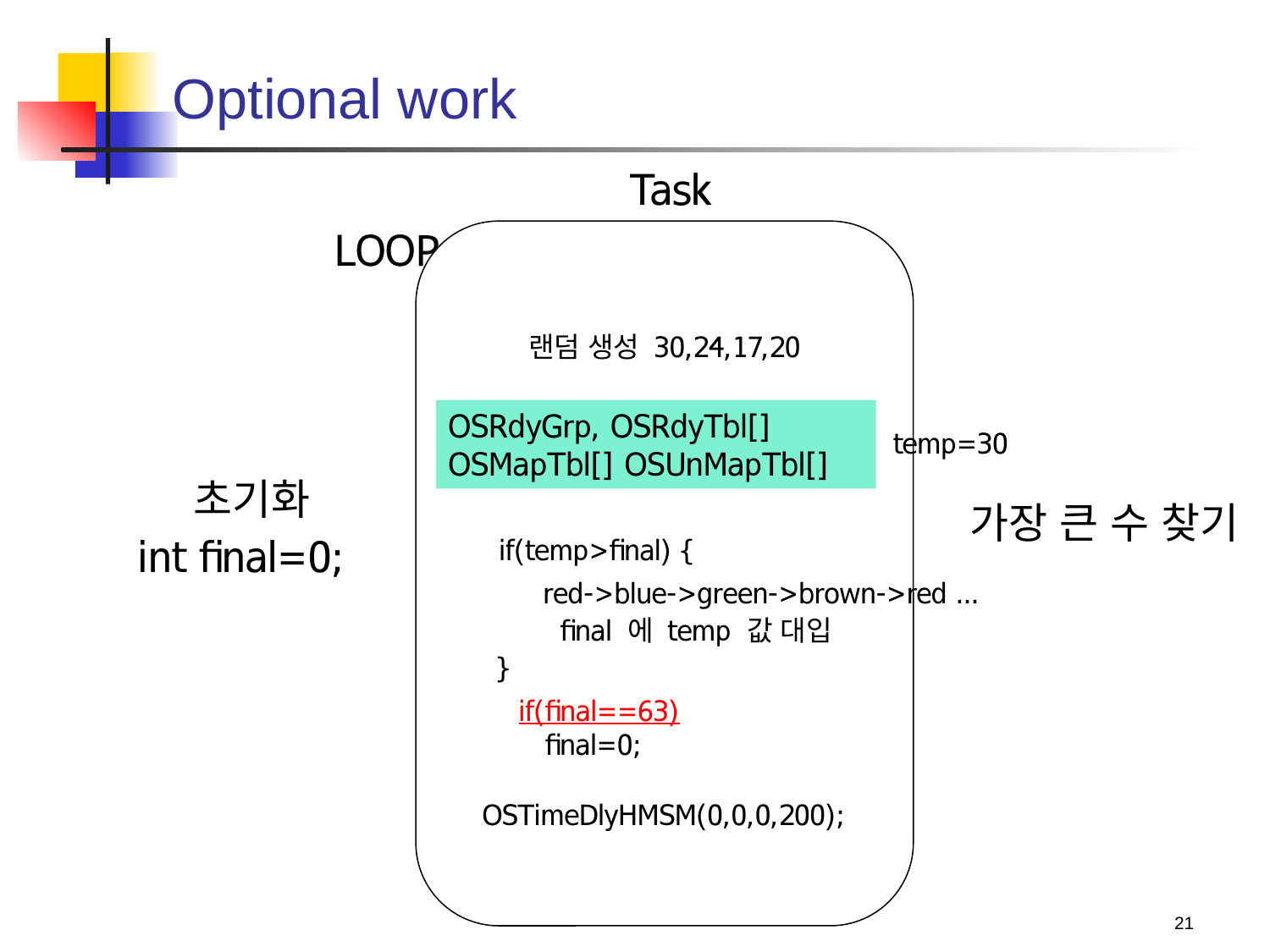

# Optional work
Task
LOOP

랜덤 생성 30,24,17,20
OSRdyGrp, OSRdyTbl[] OSMapTbl[] OSUnMapTbl[]
temp=30
초기화
가장 큰 수 찾기
int final=0;
if(temp>final) {
red->blue->green->brown->red …
final 에 temp 값 대입
}
if(final==63)
   final=0;
 OSTimeDlyHMSM(0,0,0,200);
21